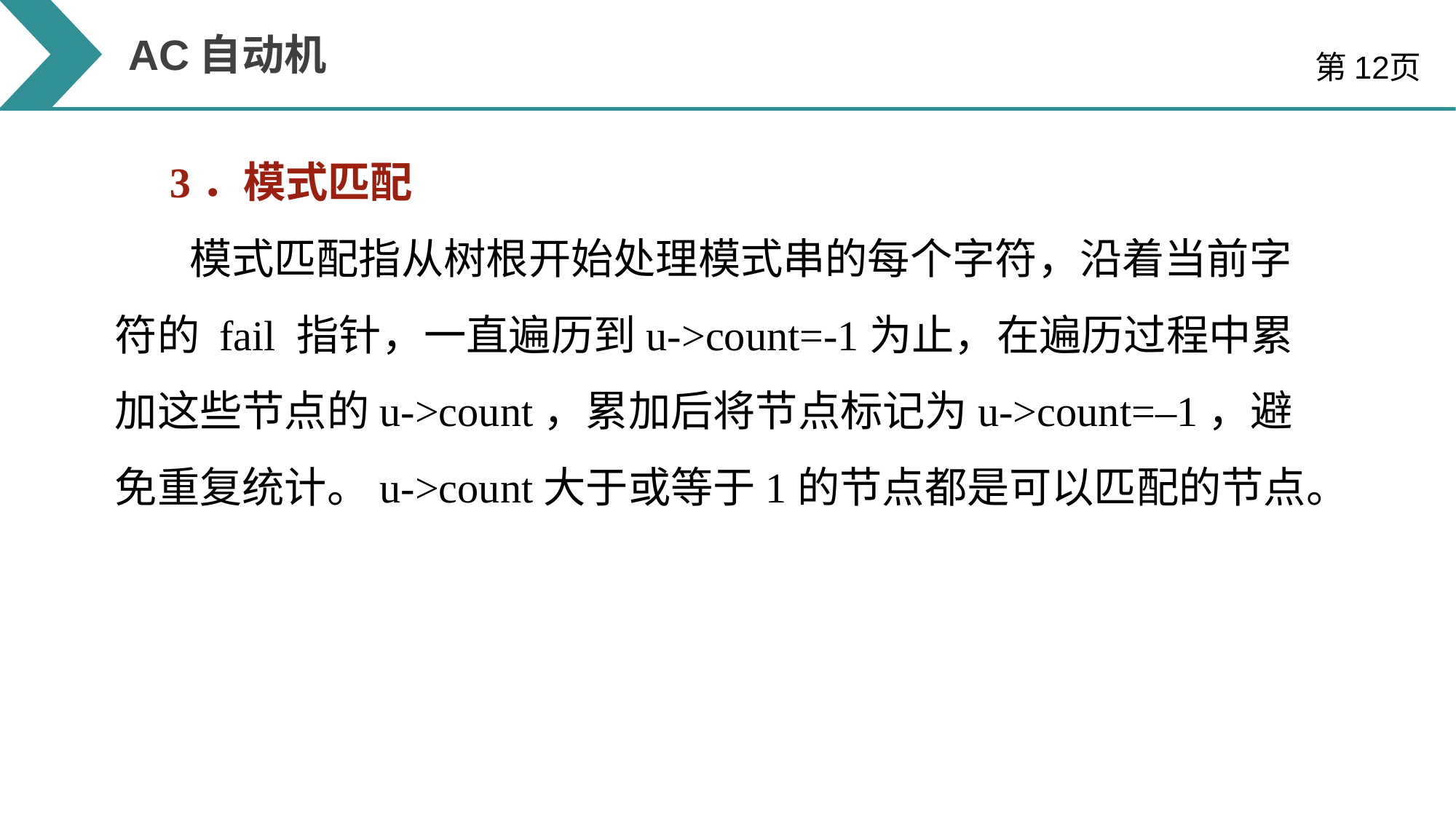

AC自动机
第12页
3．模式匹配
 模式匹配指从树根开始处理模式串的每个字符，沿着当前字符的 fail 指针，一直遍历到u->count=-1为止，在遍历过程中累加这些节点的u->count，累加后将节点标记为u->count=–1，避免重复统计。u->count大于或等于1的节点都是可以匹配的节点。